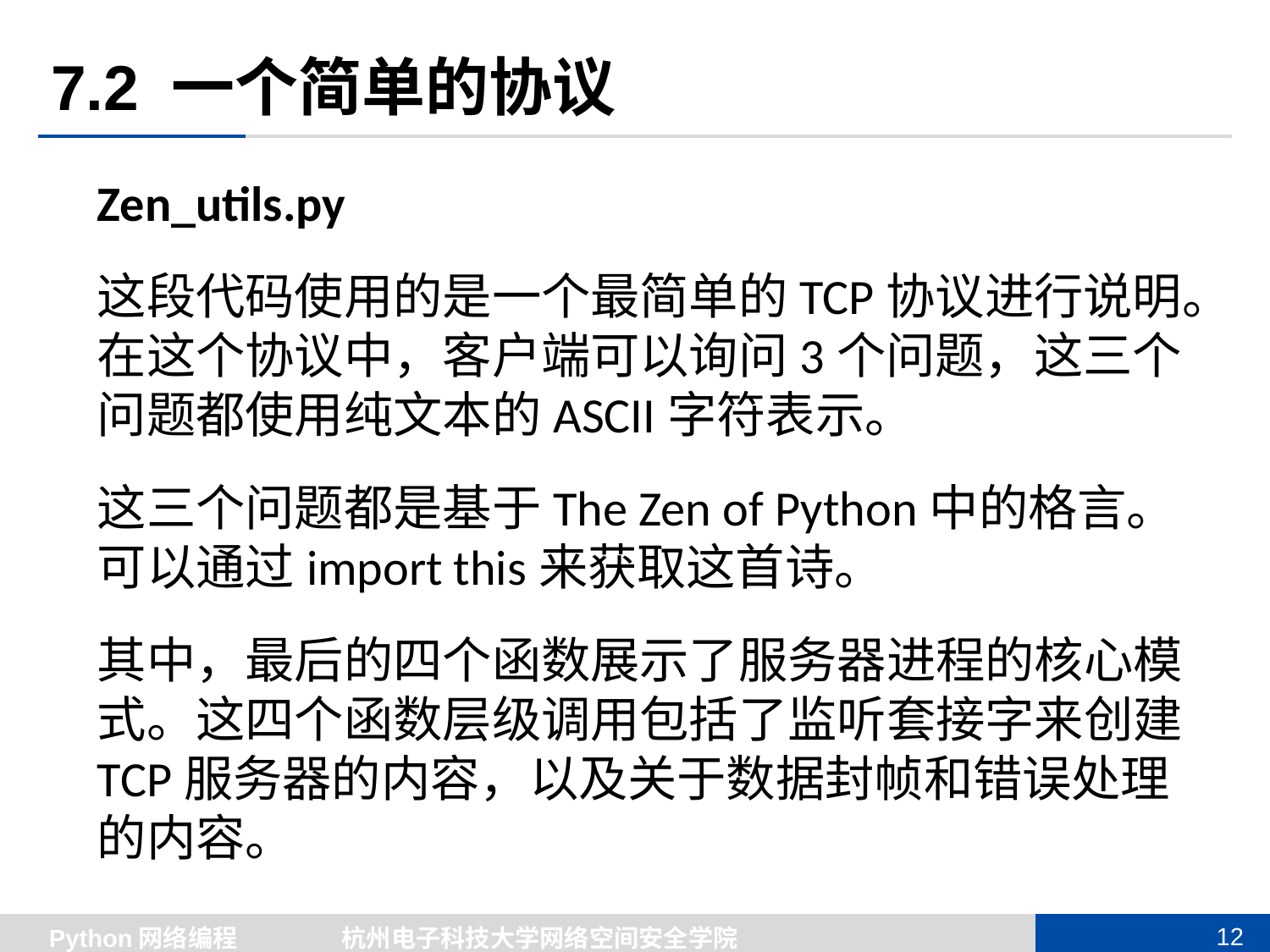

# 7.2 一个简单的协议
Zen_utils.py

这段代码使用的是一个最简单的TCP协议进行说明。在这个协议中，客户端可以询问3个问题，这三个问题都使用纯文本的ASCII字符表示。

这三个问题都是基于The Zen of Python中的格言。可以通过import this来获取这首诗。

其中，最后的四个函数展示了服务器进程的核心模式。这四个函数层级调用包括了监听套接字来创建TCP服务器的内容，以及关于数据封帧和错误处理的内容。